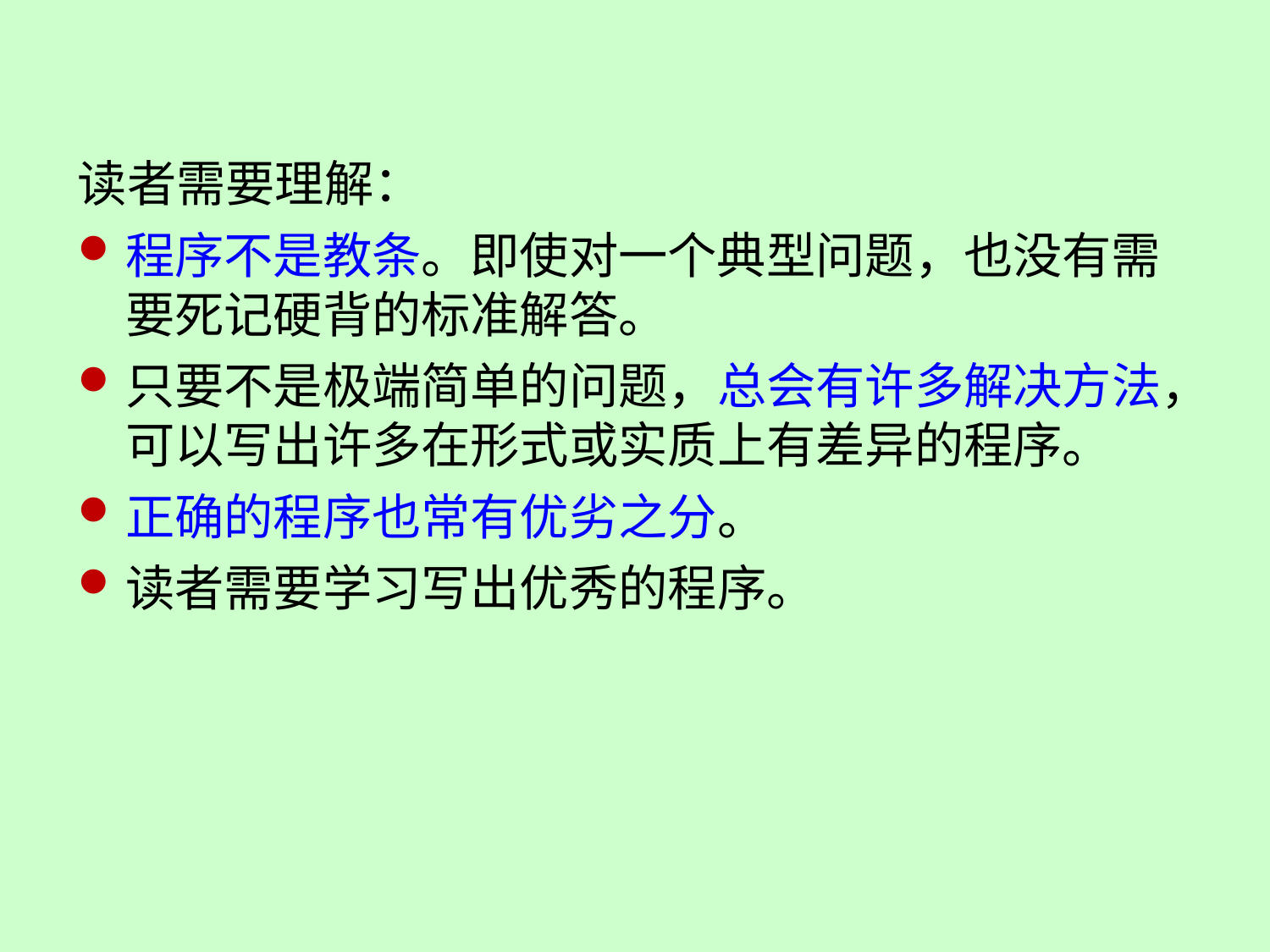

读者需要理解：
程序不是教条。即使对一个典型问题，也没有需要死记硬背的标准解答。
只要不是极端简单的问题，总会有许多解决方法，可以写出许多在形式或实质上有差异的程序。
正确的程序也常有优劣之分。
读者需要学习写出优秀的程序。
10